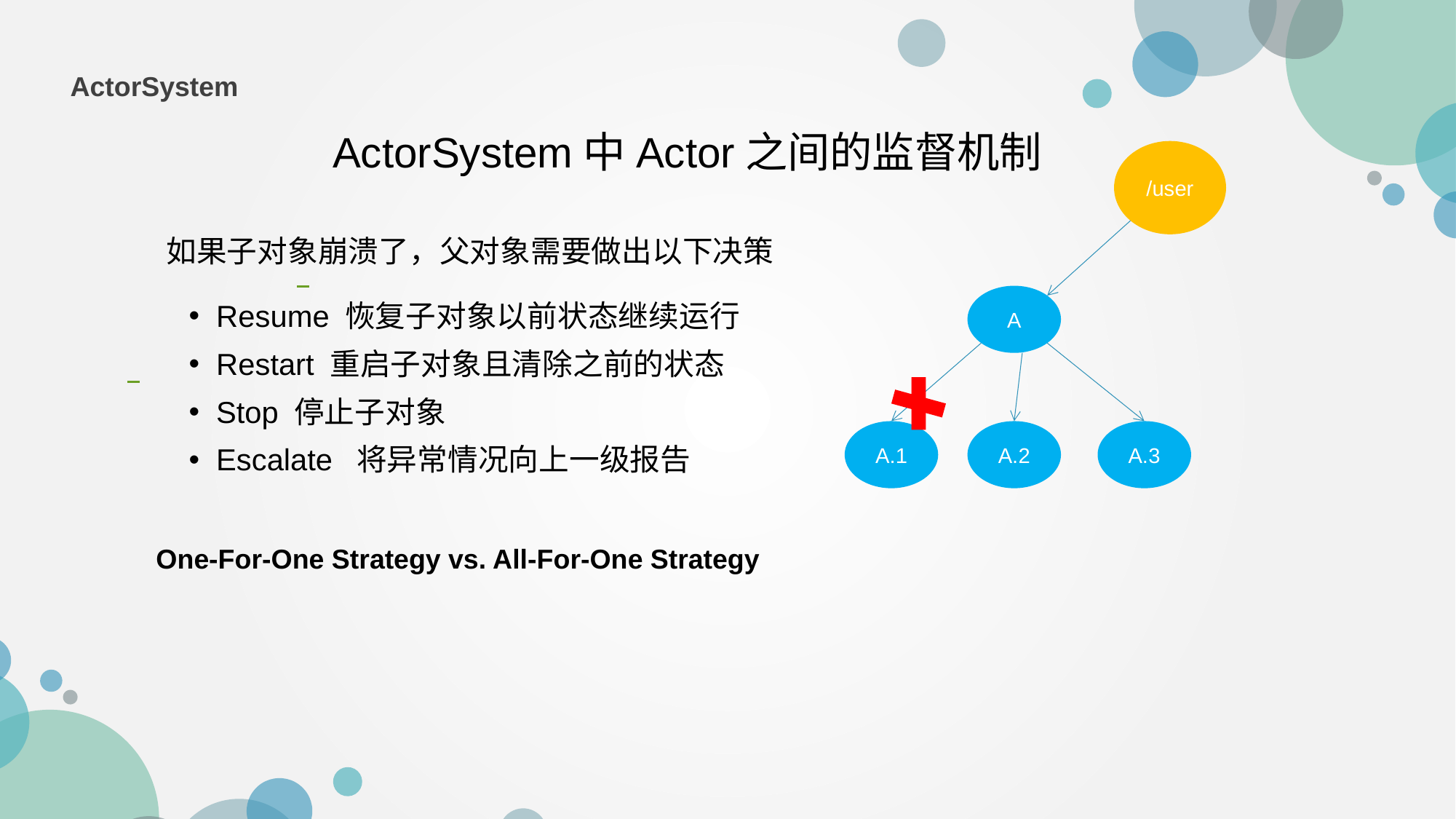

ActorSystem
   ActorSystem中Actor之间的监督机制

/user
   如果子对象崩溃了，父对象需要做出以下决策

A
Resume 恢复子对象以前状态继续运行
Restart 重启子对象且清除之前的状态
Stop 停止子对象
Escalate  将异常情况向上一级报告

A.2
A.1
A.3
One-For-One Strategy vs. All-For-One Strategy